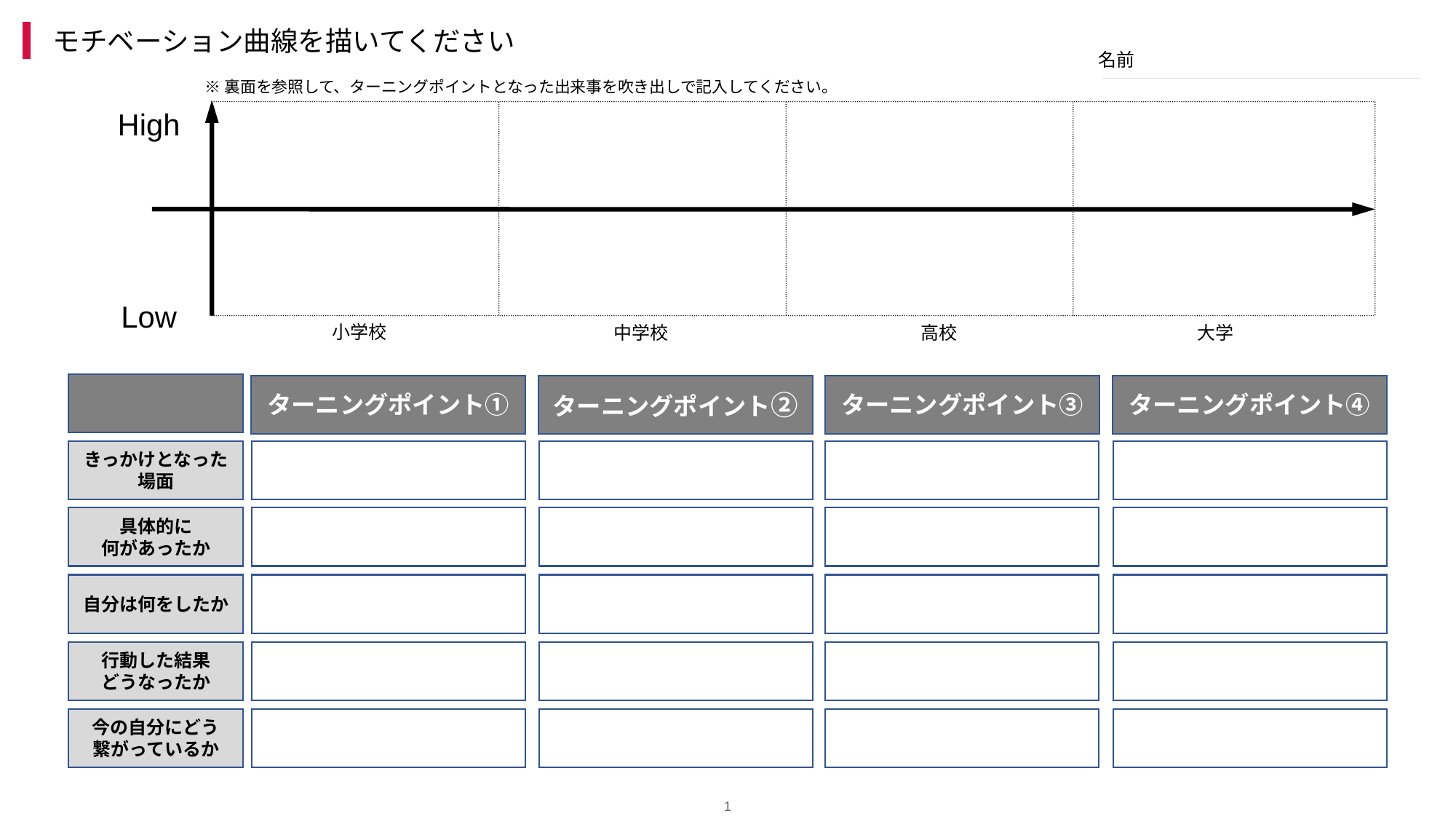

モチベーション曲線を描いてください
名前
※裏面を参照して、ターニングポイントとなった出来事を吹き出しで記入してください。
High

Low
小学校

中学校
高校
大学

ターニングポイント①
ターニングポイント②
ターニングポイント③
ターニングポイント④
きっかけとなった
場面

具体的に
何があったか

自分は何をしたか

行動した結果
どうなったか

今の自分にどう
繋がっているか